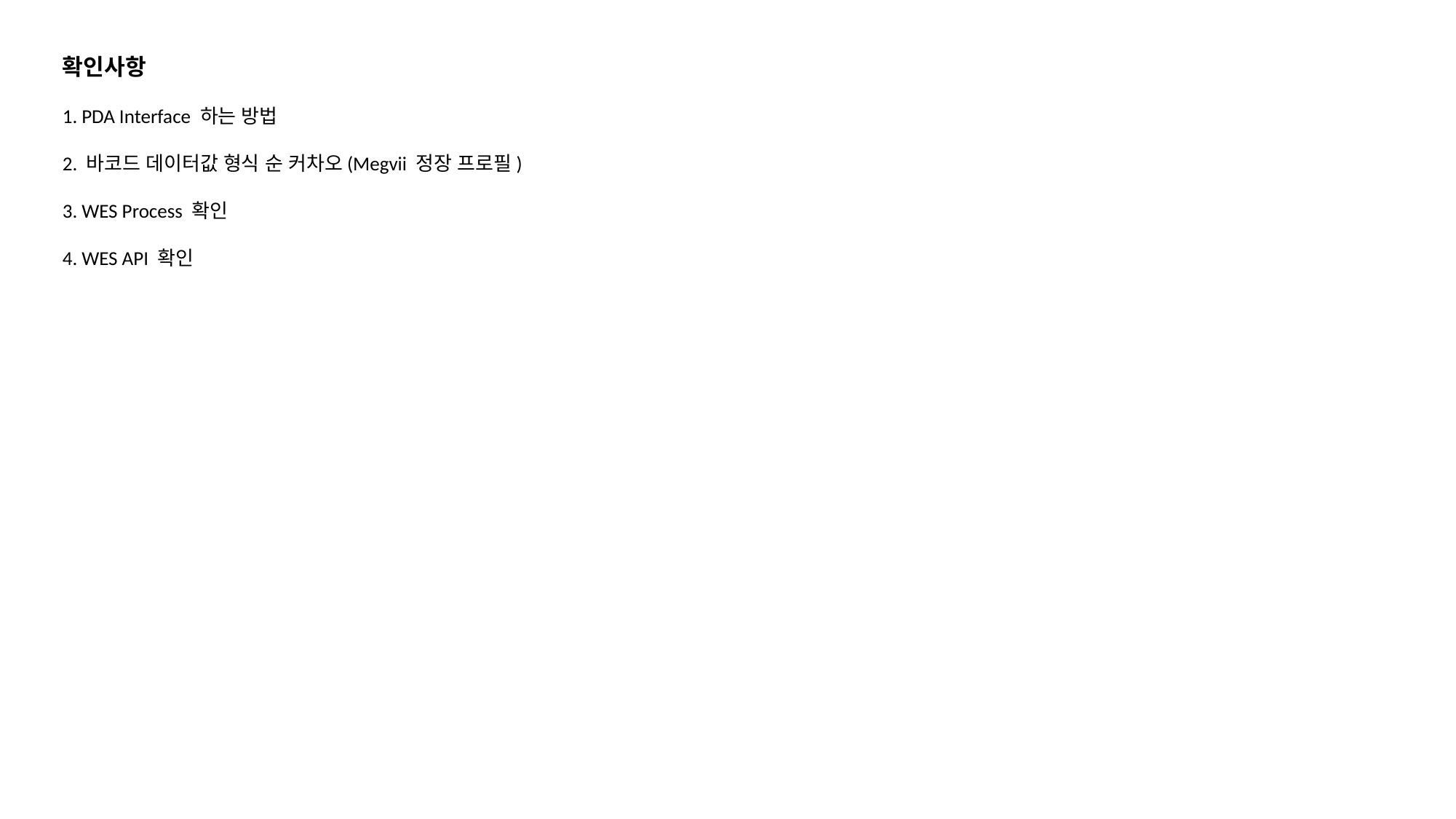

확인사항

1. PDA Interface 하는 방법

2. 바코드 데이터값 형식 순 커차오(Megvii 정장 프로필)

3. WES Process 확인

4. WES API 확인